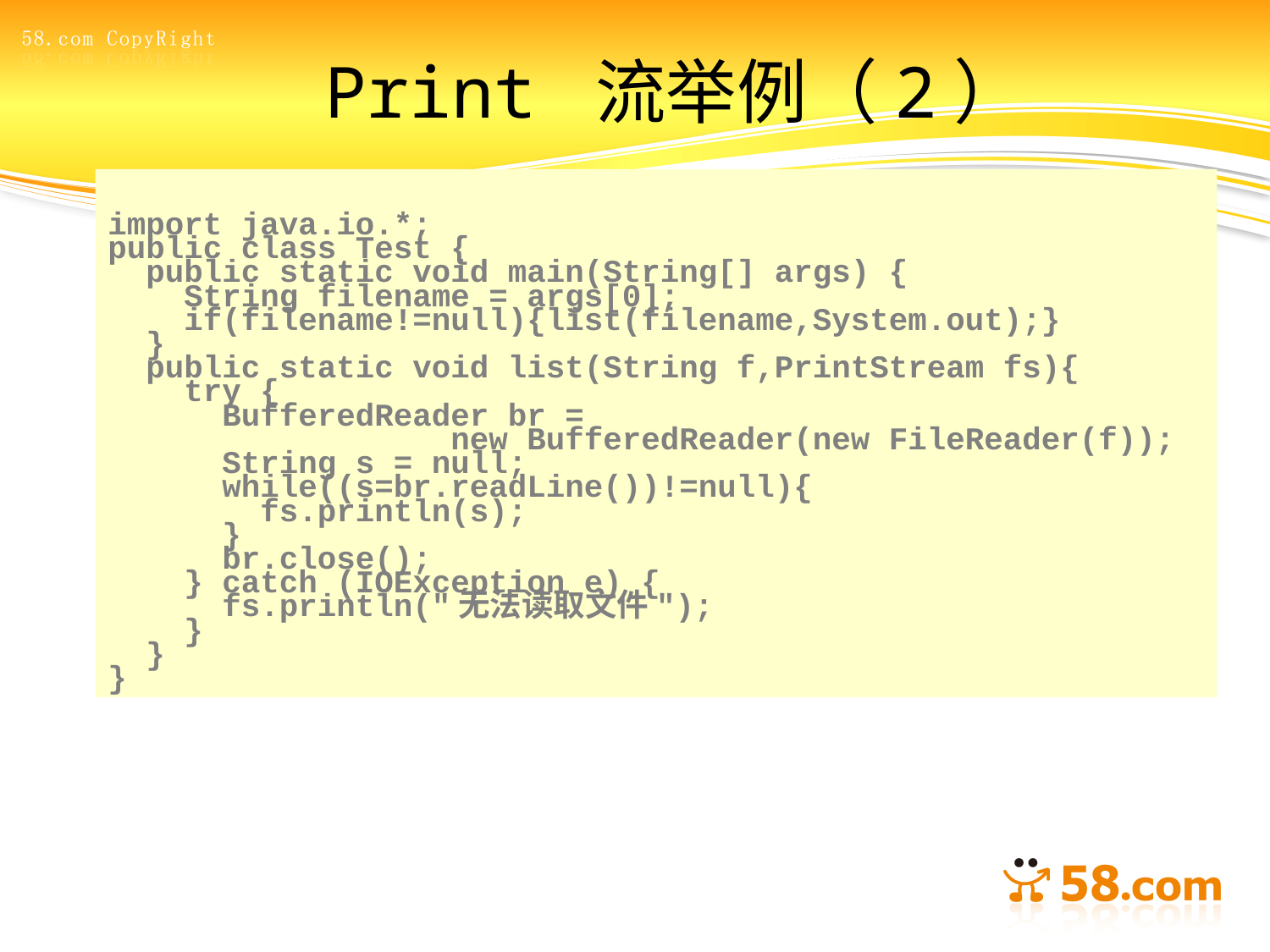

# Print 流举例（2）

import java.io.*;
public class Test {
  public static void main(String[] args) {
    String filename = args[0];
    if(filename!=null){list(filename,System.out);}
  }
  public static void list(String f,PrintStream fs){
    try {
      BufferedReader br =
                  new BufferedReader(new FileReader(f));
      String s = null;
      while((s=br.readLine())!=null){
        fs.println(s);
      }
      br.close();
    } catch (IOException e) {
      fs.println("无法读取文件");
    }
  }
}